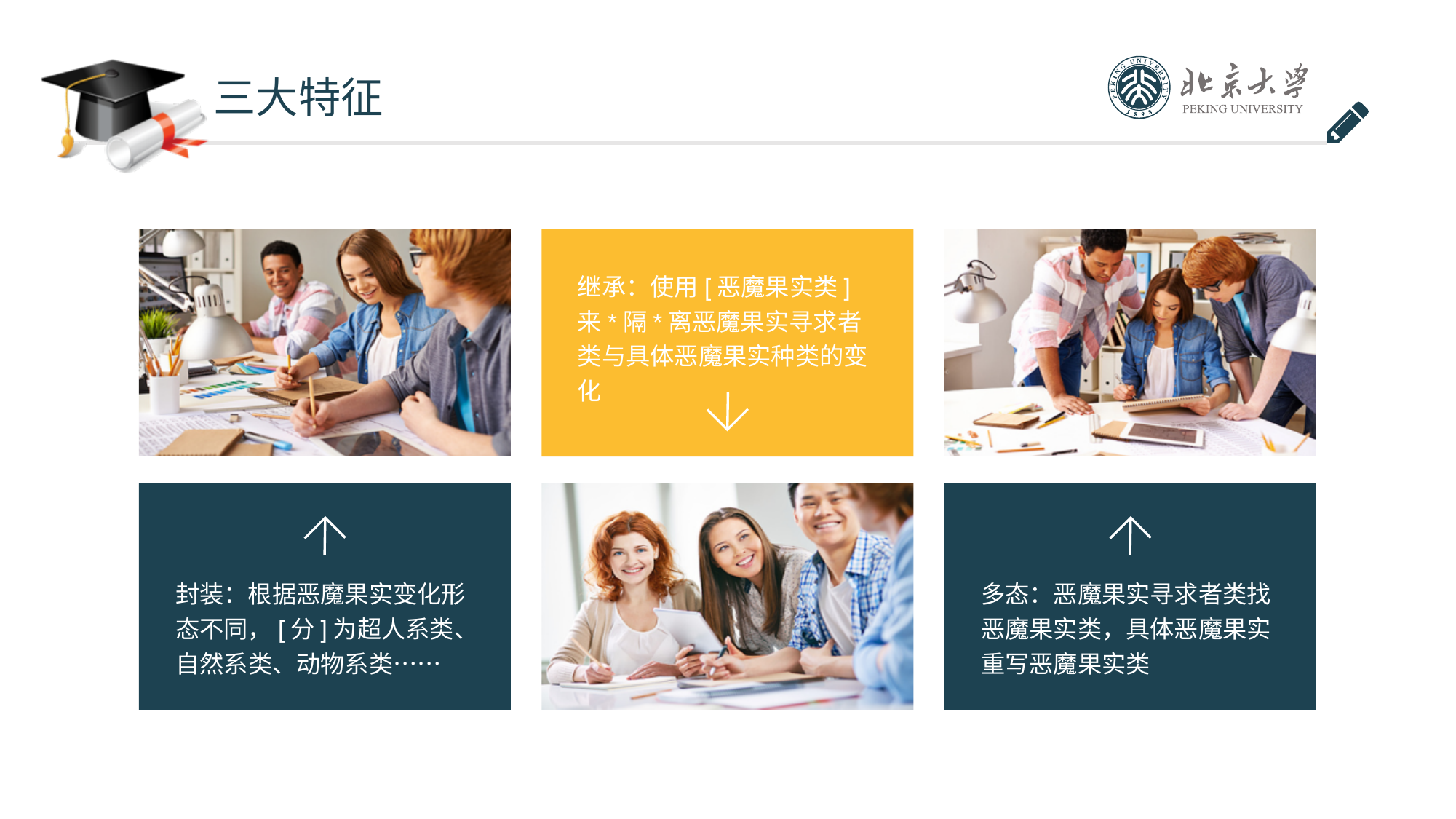

三大特征

继承：使用[恶魔果实类]来*隔*离恶魔果实寻求者类与具体恶魔果实种类的变化

封装：根据恶魔果实变化形态不同，[分]为超人系类、自然系类、动物系类……
多态：恶魔果实寻求者类找恶魔果实类，具体恶魔果实重写恶魔果实类